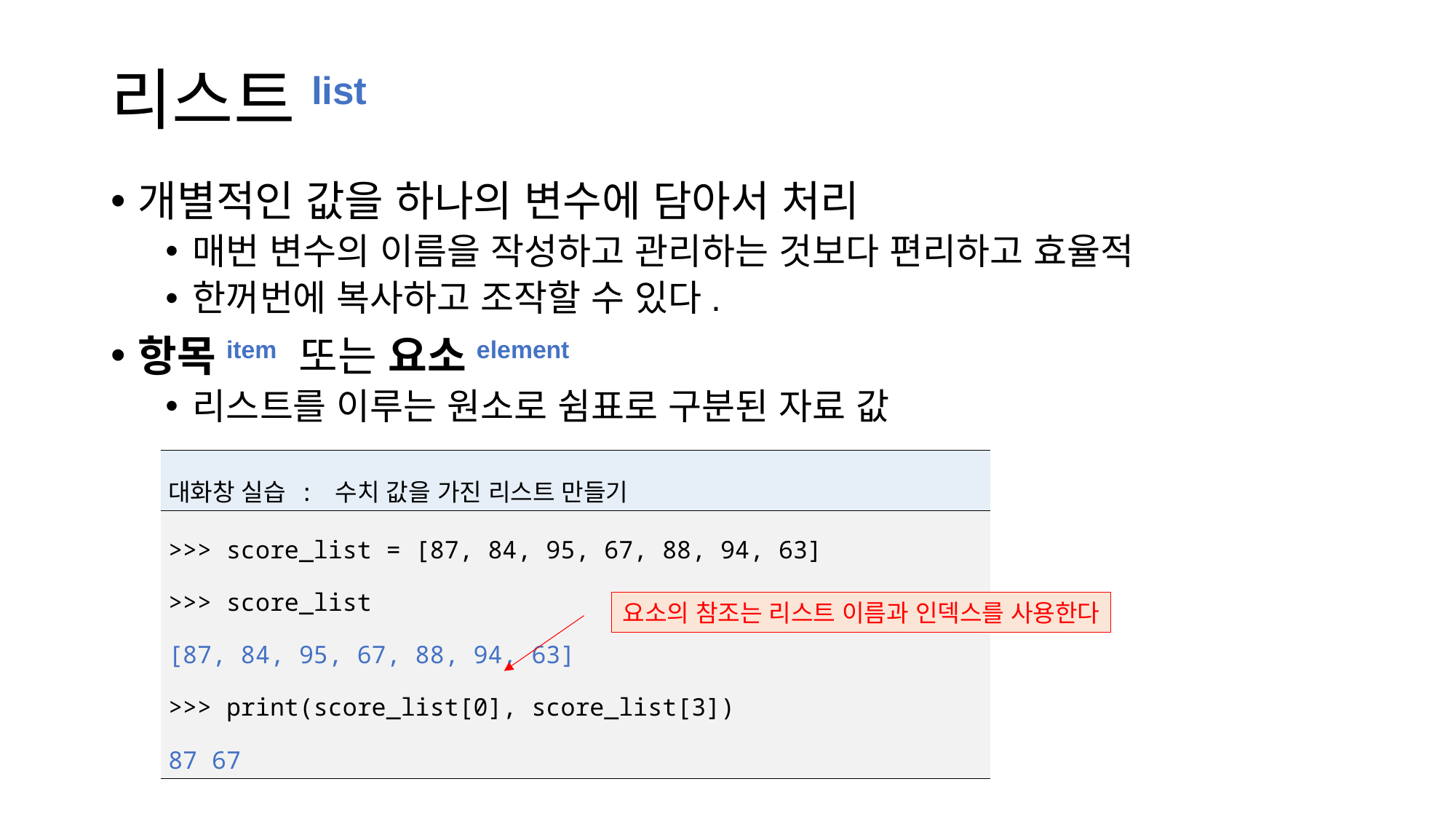

# 리스트list
개별적인 값을 하나의 변수에 담아서 처리
매번 변수의 이름을 작성하고 관리하는 것보다 편리하고 효율적
한꺼번에 복사하고 조작할 수 있다.
항목item 또는 요소element
리스트를 이루는 원소로 쉼표로 구분된 자료 값

| 대화창 실습 : 수치 값을 가진 리스트 만들기 |
| --- |
| >>> score\_list = [87, 84, 95, 67, 88, 94, 63] >>> score\_list [87, 84, 95, 67, 88, 94, 63] >>> print(score\_list[0], score\_list[3]) 87 67 |
요소의 참조는 리스트 이름과 인덱스를 사용한다